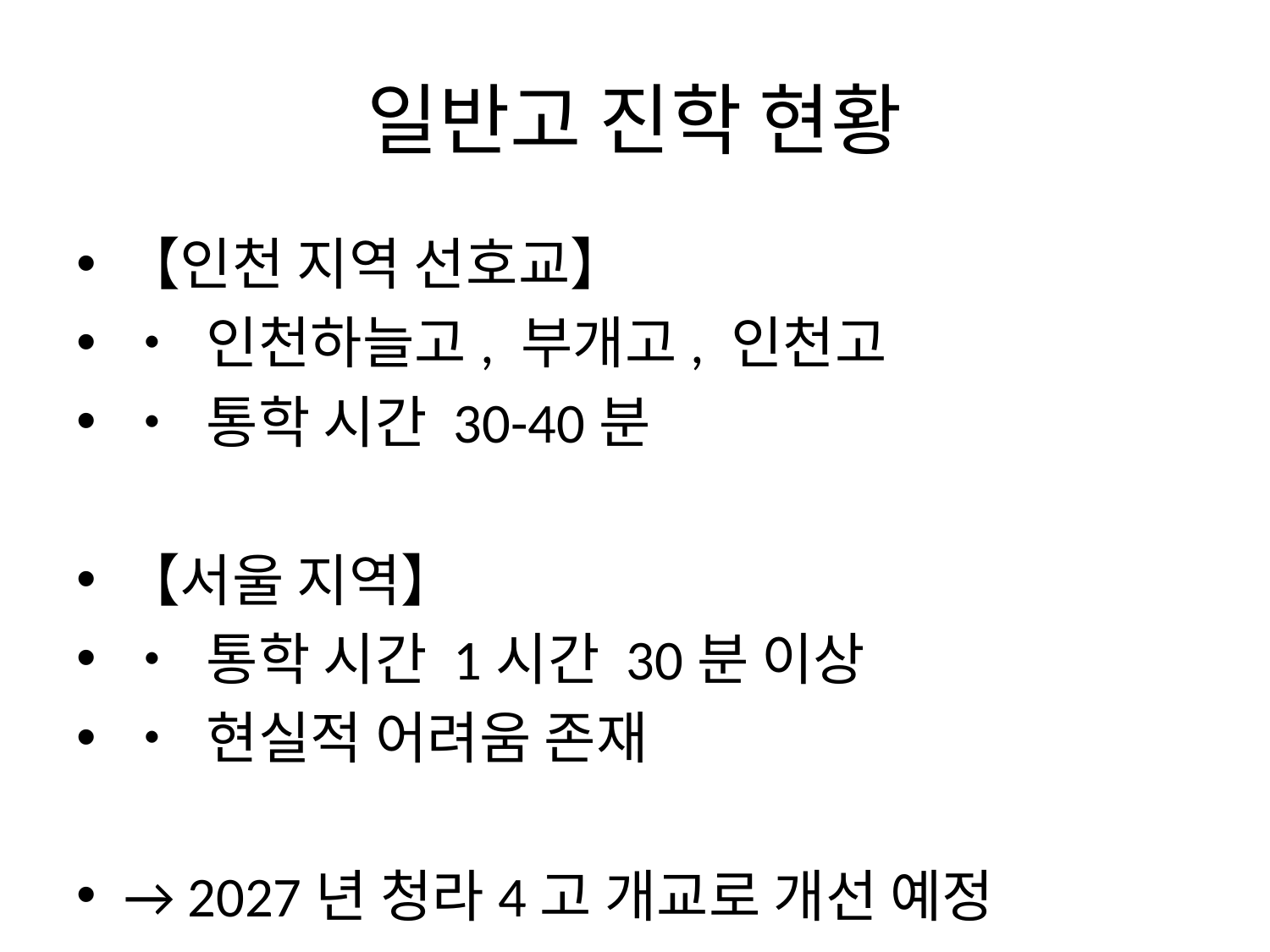

# 일반고 진학 현황
【인천 지역 선호교】
• 인천하늘고, 부개고, 인천고
• 통학 시간 30-40분

【서울 지역】
• 통학 시간 1시간 30분 이상
• 현실적 어려움 존재

→ 2027년 청라4고 개교로 개선 예정